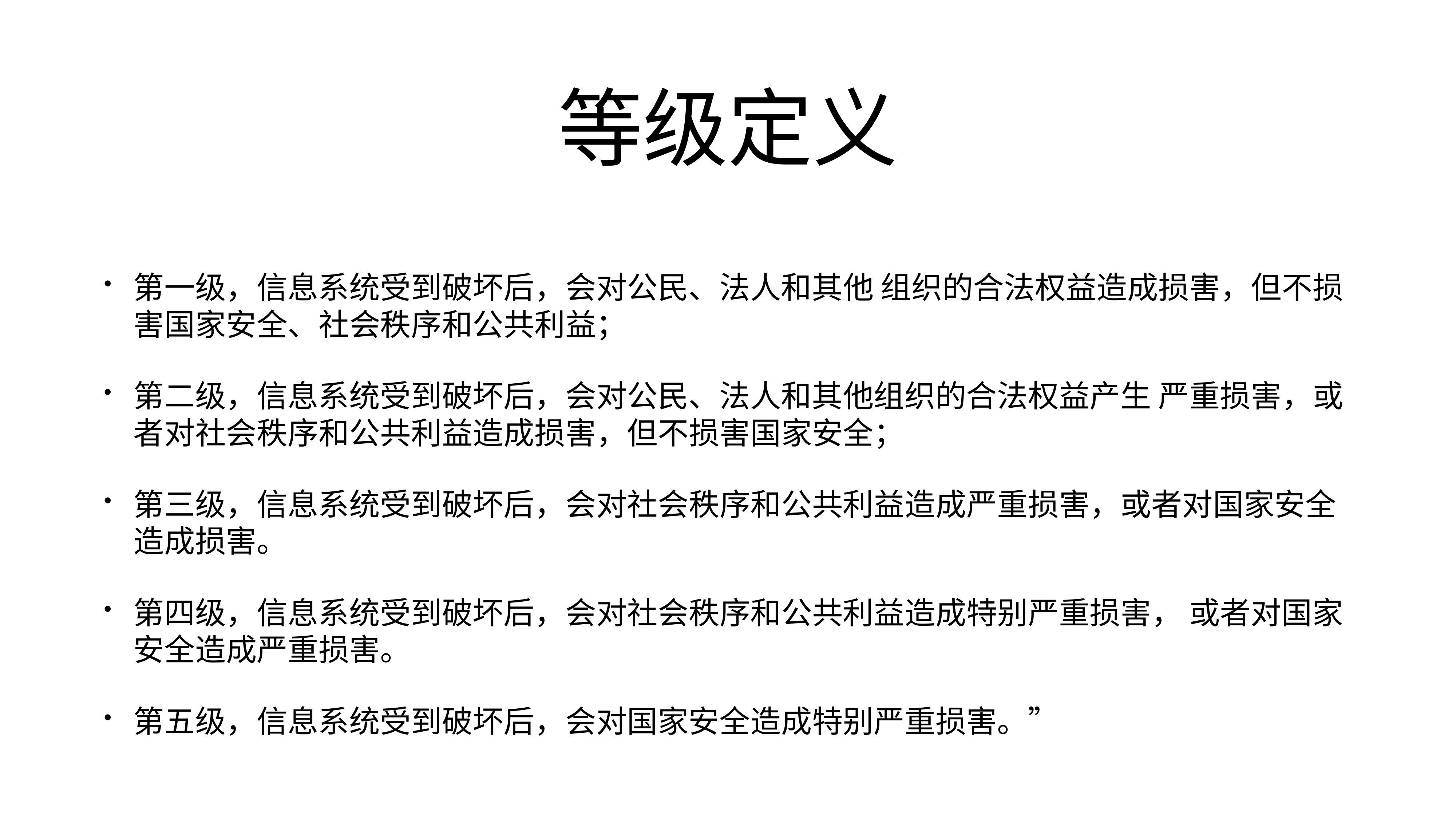

# 等级定义

第一级，信息系统受到破坏后，会对公民、法人和其他 组织的合法权益造成损害，但不损害国家安全、社会秩序和公共利益；
第二级，信息系统受到破坏后，会对公民、法人和其他组织的合法权益产生 严重损害，或者对社会秩序和公共利益造成损害，但不损害国家安全；
第三级，信息系统受到破坏后，会对社会秩序和公共利益造成严重损害，或者对国家安全造成损害。
第四级，信息系统受到破坏后，会对社会秩序和公共利益造成特别严重损害， 或者对国家安全造成严重损害。
第五级，信息系统受到破坏后，会对国家安全造成特别严重损害。”